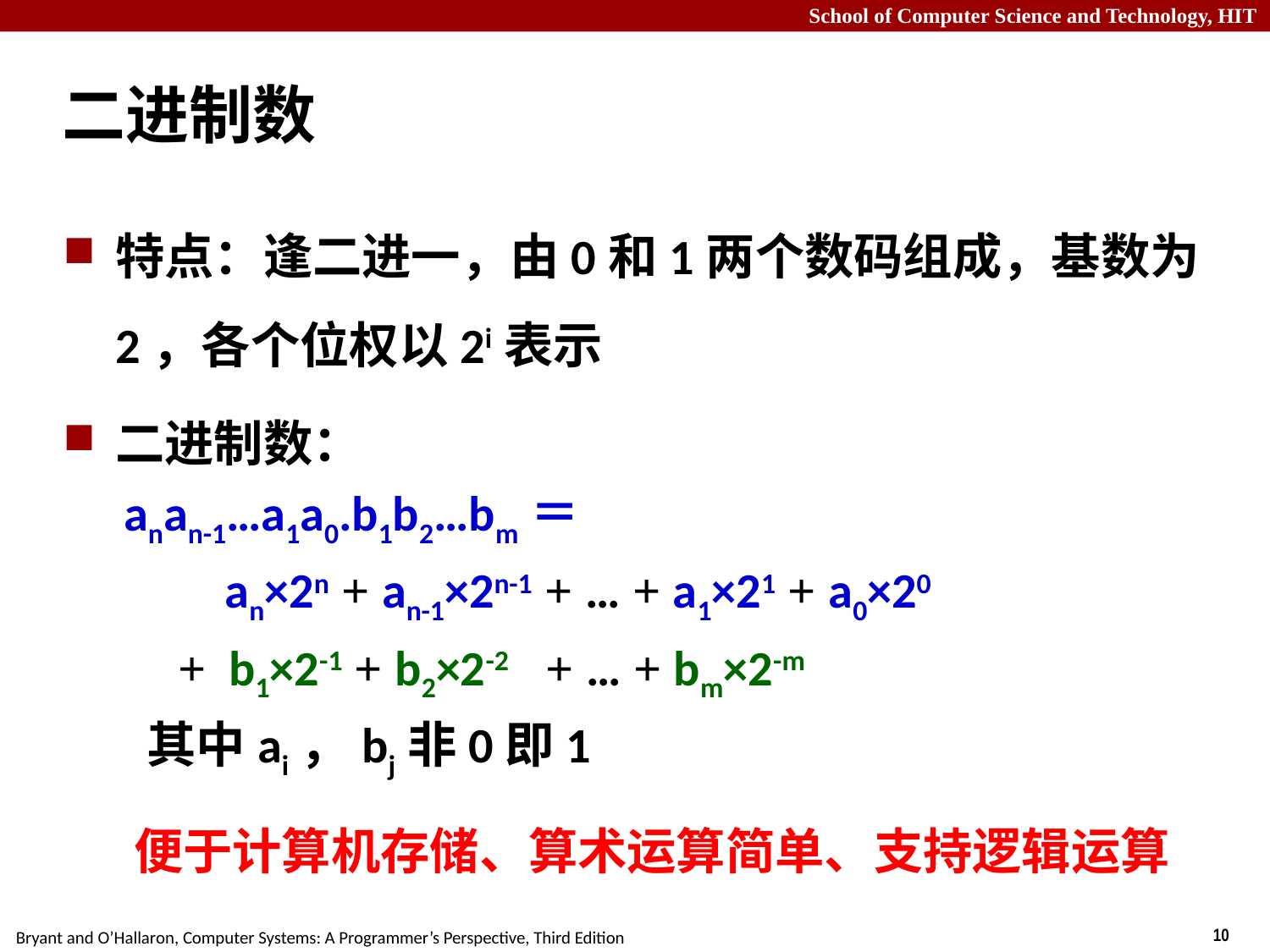

# 二进制数
特点：逢二进一，由0和1两个数码组成，基数为2，各个位权以2i表示
二进制数：
     anan-1…a1a0.b1b2…bm＝
              an×2n + an-1×2n-1 + … + a1×21 + a0×20
         +  b1×2-1 + b2×2-2   + … + bm×2-m
      其中ai，bj非0即1
便于计算机存储、算术运算简单、支持逻辑运算